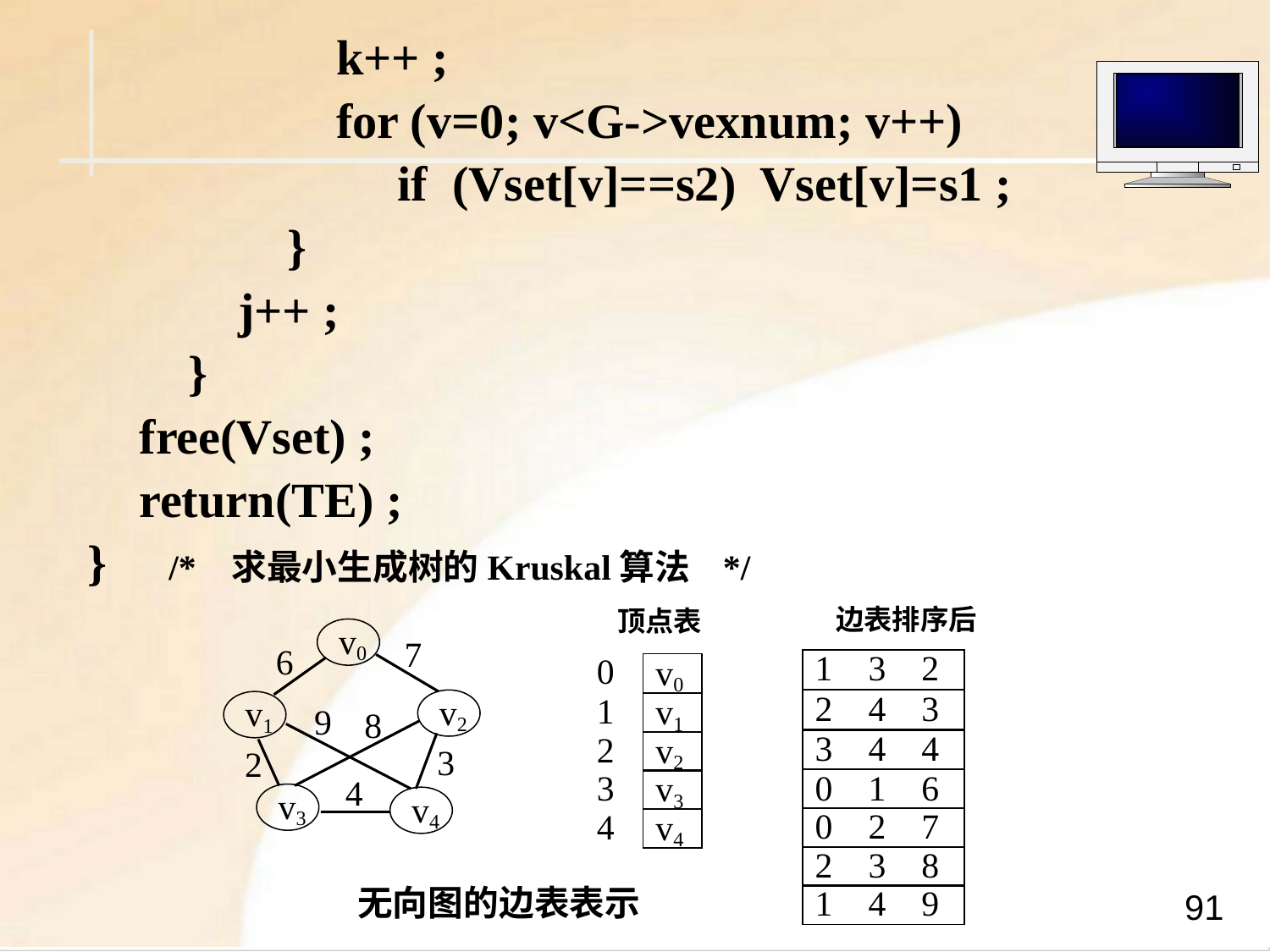

k++ ;
        for (v=0; v<G->vexnum; v++)
             if  (Vset[v]==s2)  Vset[v]=s1 ;
    }
j++ ;
}
free(Vset) ;
return(TE) ;
}     /*   求最小生成树的Kruskal算法   */
边表排序后
1    3    2
2    4    3
3    4    4
0    1    6
0    2    7
2    3    8
1    4    9
顶点表
0
1
2
3
4
v0
v1
v2
v3
v4
v0
7

6

v2
v1
9

8

3

2
4

v3
v4
无向图的边表表示